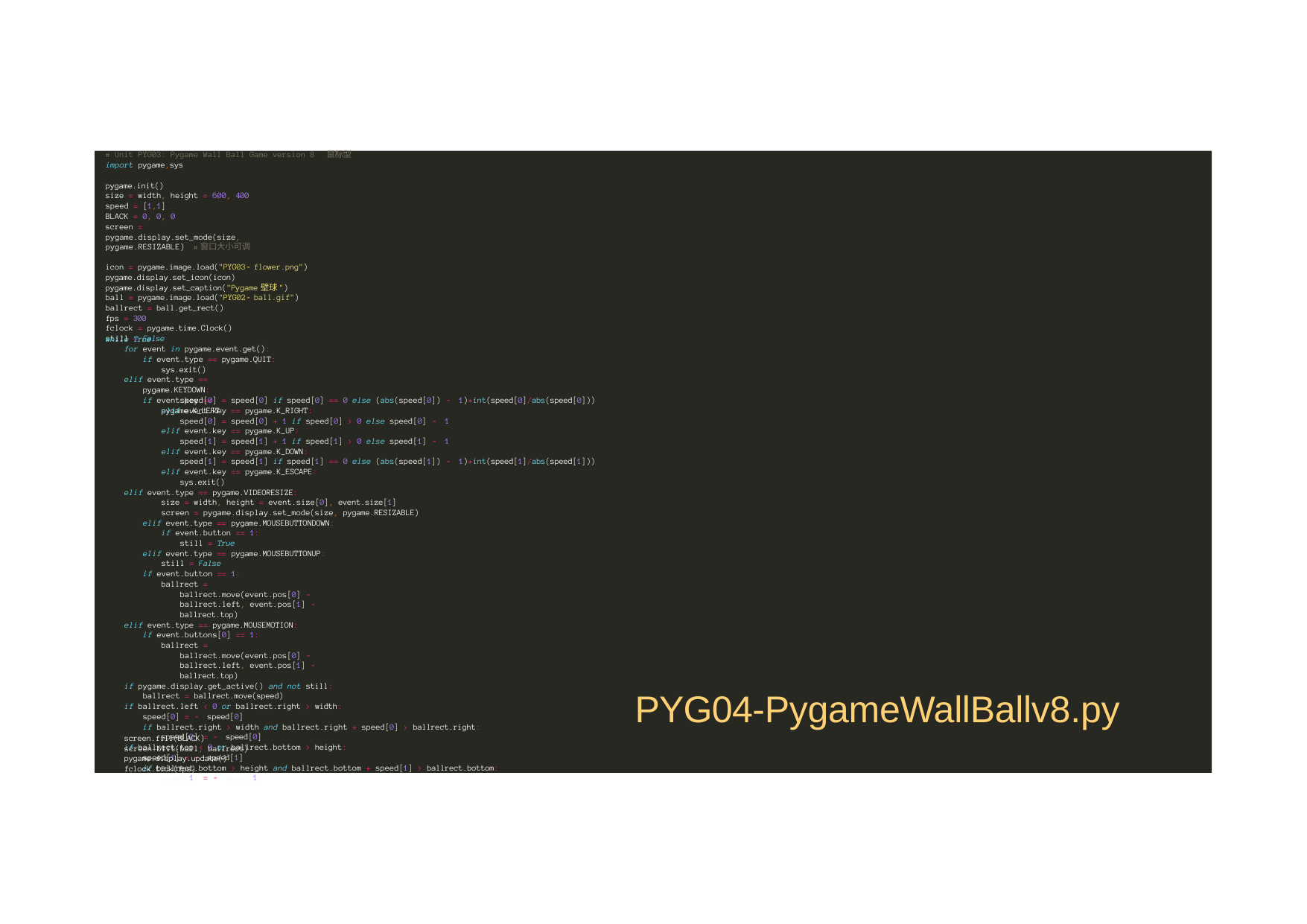

# Unit PYG03: Pygame Wall Ball Game version 8 鼠标型
import pygame,sys

pygame.init()
size = width, height = 600, 400 speed = [1,1]
BLACK = 0, 0, 0
screen = pygame.display.set_mode(size, pygame.RESIZABLE) #窗口大小可调
icon = pygame.image.load("PYG03‐flower.png") pygame.display.set_icon(icon) pygame.display.set_caption("Pygame壁球") ball = pygame.image.load("PYG02‐ball.gif") ballrect = ball.get_rect()
fps = 300
fclock = pygame.time.Clock() still = False

while True:
for event in pygame.event.get():
if event.type == pygame.QUIT: sys.exit()
elif event.type == pygame.KEYDOWN:
if event.key == pygame.K_LEFT:
speed[0] = speed[0] if speed[0] == 0 else (abs(speed[0]) ‐ 1)*int(speed[0]/abs(speed[0]))
elif event.key == pygame.K_RIGHT:
speed[0] = speed[0] + 1 if speed[0] > 0 else speed[0] ‐ 1
elif event.key == pygame.K_UP:
speed[1] = speed[1] + 1 if speed[1] > 0 else speed[1] ‐ 1
elif event.key == pygame.K_DOWN:
speed[1] = speed[1] if speed[1] == 0 else (abs(speed[1]) ‐ 1)*int(speed[1]/abs(speed[1]))
elif event.key == pygame.K_ESCAPE: sys.exit()
elif event.type == pygame.VIDEORESIZE:
size = width, height = event.size[0], event.size[1] screen = pygame.display.set_mode(size, pygame.RESIZABLE)
elif event.type == pygame.MOUSEBUTTONDOWN:
if event.button == 1: still = True
elif event.type == pygame.MOUSEBUTTONUP: still = False
if event.button == 1:
ballrect = ballrect.move(event.pos[0] ‐ ballrect.left, event.pos[1] ‐ ballrect.top)
elif event.type == pygame.MOUSEMOTION:
if event.buttons[0] == 1:
ballrect = ballrect.move(event.pos[0] ‐ ballrect.left, event.pos[1] ‐ ballrect.top)
if pygame.display.get_active() and not still: ballrect = ballrect.move(speed)
if ballrect.left < 0 or ballrect.right > width: speed[0] = ‐ speed[0]
if ballrect.right > width and ballrect.right + speed[0] > ballrect.right: speed[0] = ‐ speed[0]
if ballrect.top < 0 or ballrect.bottom > height: speed[1] = ‐ speed[1]
if ballrect.bottom > height and ballrect.bottom + speed[1] > ballrect.bottom: speed[1] = ‐ speed[1]
PYG04-PygameWallBallv8.py
screen.fill(BLACK) screen.blit(ball, ballrect) pygame.display.update() fclock.tick(fps)